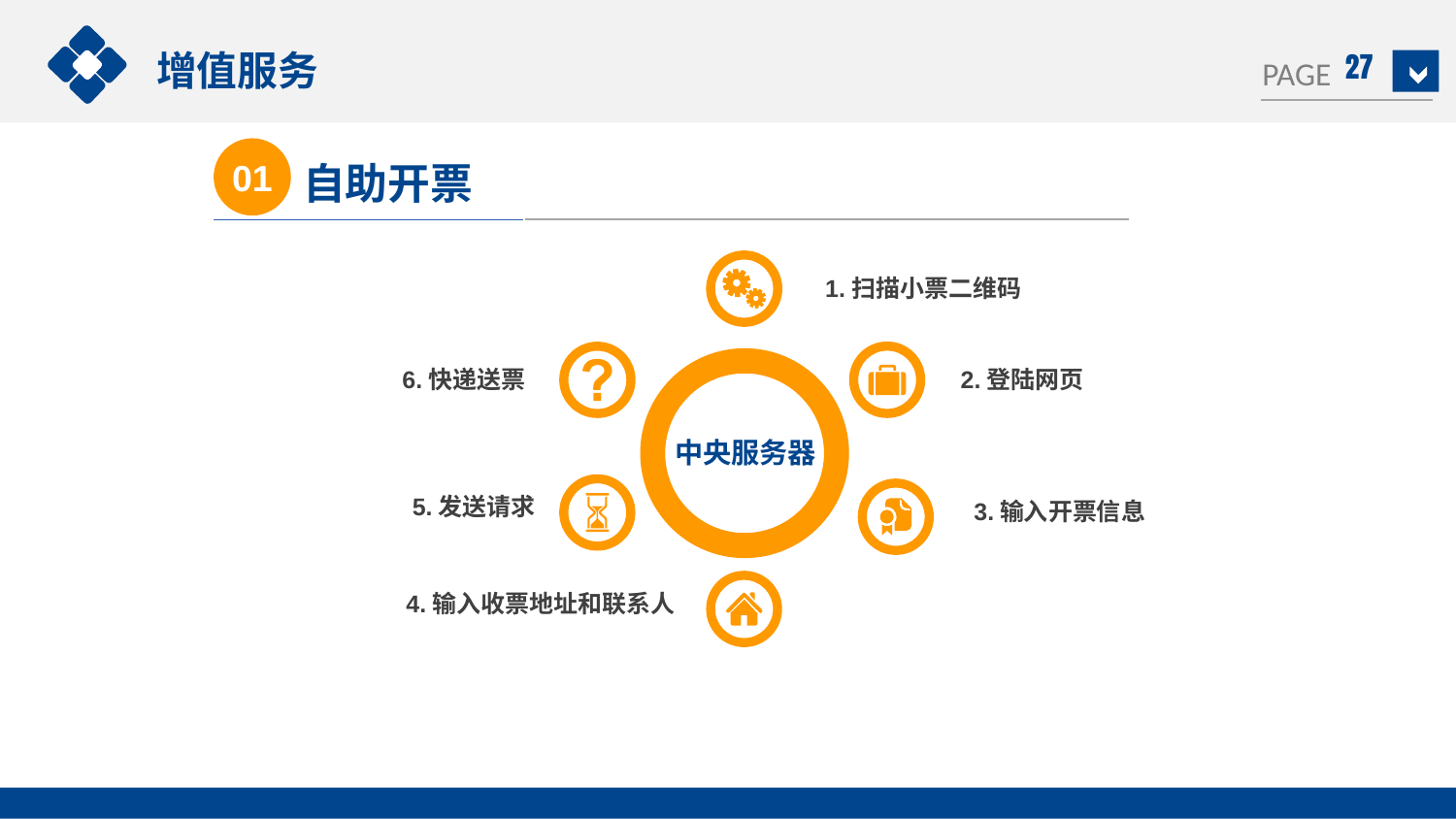

增值服务
27

01
自助开票

1.扫描小票二维码

6.快递送票
2.登陆网页
中央服务器

5.发送请求
3.输入开票信息

4.输入收票地址和联系人